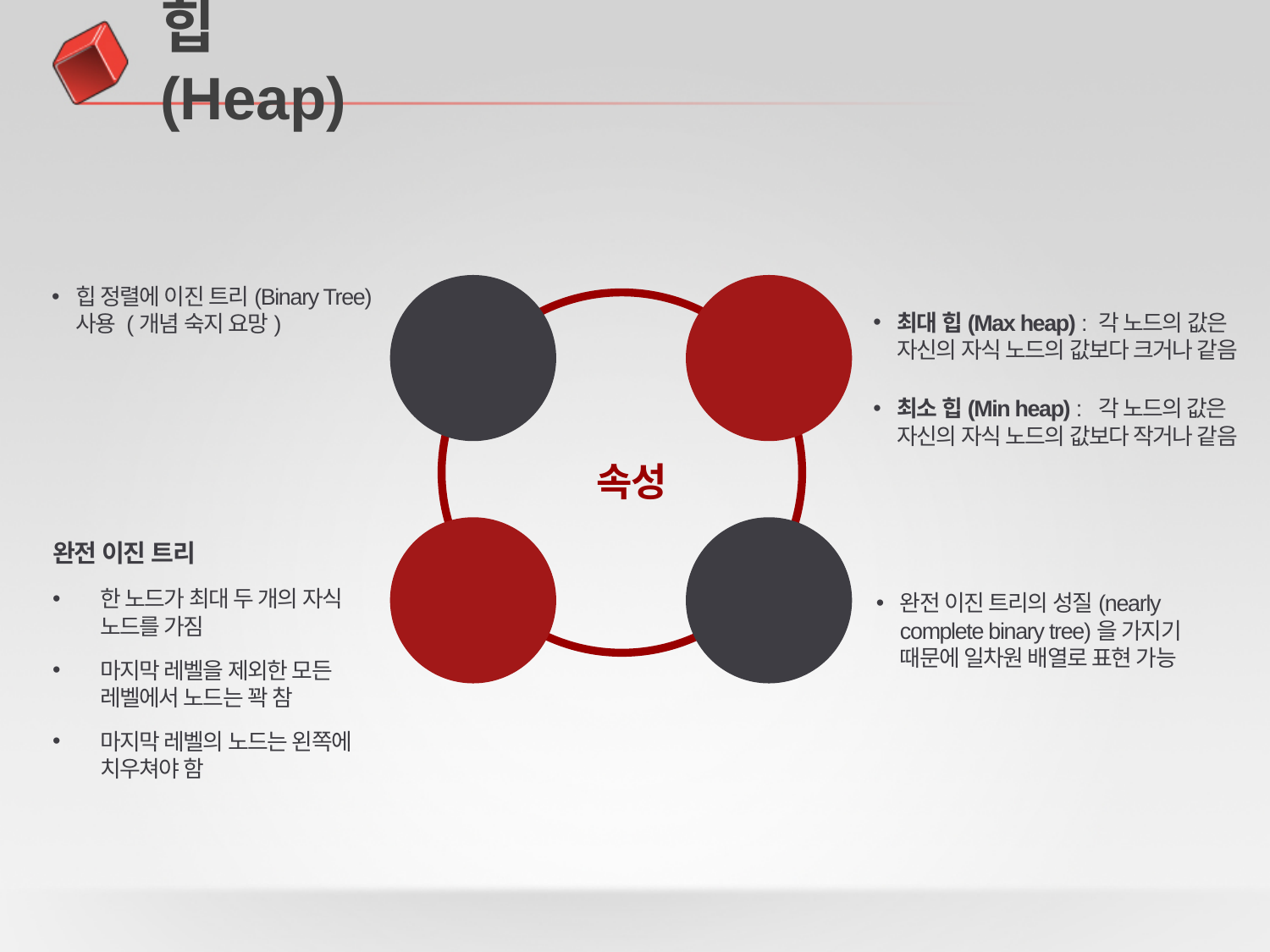

# 힙(Heap)
2-1
힙 정렬에 이진 트리(Binary Tree) 사용 (개념 숙지 요망)
이진 트리
순서
최대 힙(Max heap) : 각 노드의 값은 자신의 자식 노드의 값보다 크거나 같음

최소 힙(Min heap) :  각 노드의 값은 자신의 자식 노드의 값보다 작거나 같음

 속성
완전 이진 트리의 성질(nearly complete binary tree)을 가지기 때문에 일차원 배열로 표현 가능
모양
표현
완전 이진 트리
한 노드가 최대 두 개의 자식 노드를 가짐

마지막 레벨을 제외한 모든 레벨에서 노드는 꽉 참

마지막 레벨의 노드는 왼쪽에 치우쳐야 함